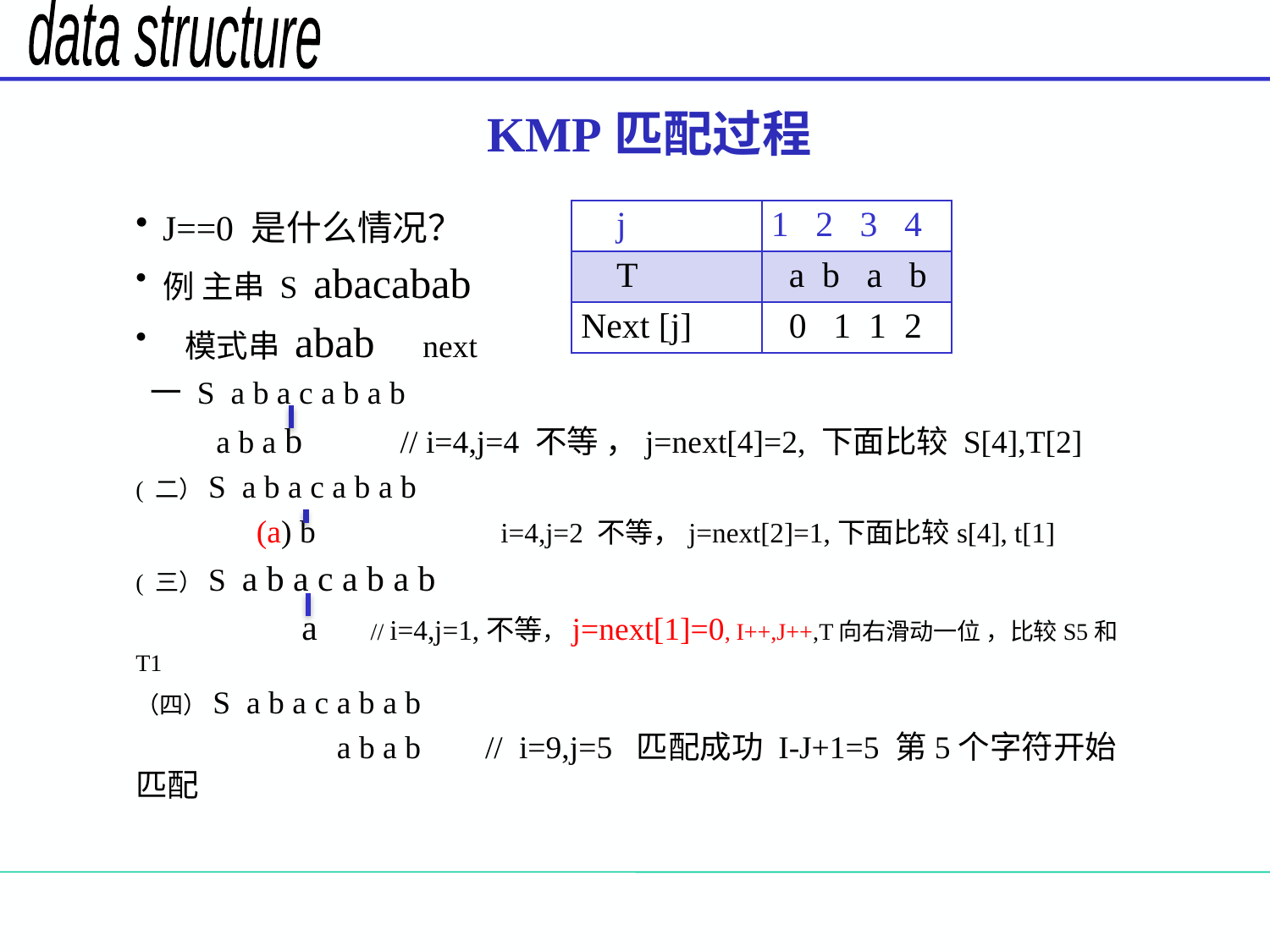

# KMP	匹配过程
J==0 是什么情况？
例 主串 S  abacabab
  模式串 abab      next
 一 S  a b a c a b a b
          a b a b           // i=4,j=4 不等 ，j=next[4]=2, 下面比较 S[4],T[2]
( 二）S  a b a c a b a b
               (a) b                       i=4,j=2 不等，j=next[2]=1,下面比较s[4], t[1]
( 三）S  a b a c a b a b
                            a         // i=4,j=1,不等，j=next[1]=0, I++,J++,T向右滑动一位 ，比较S5和T1
（四）S  a b a c a b a b
                         a b a b        //  i=9,j=5  匹配成功 I-J+1=5 第5个字符开始匹配
| j | 1 2 3 4 |
| --- | --- |
| T | a b a b |
| Next [j] | 0 1 1 2 |